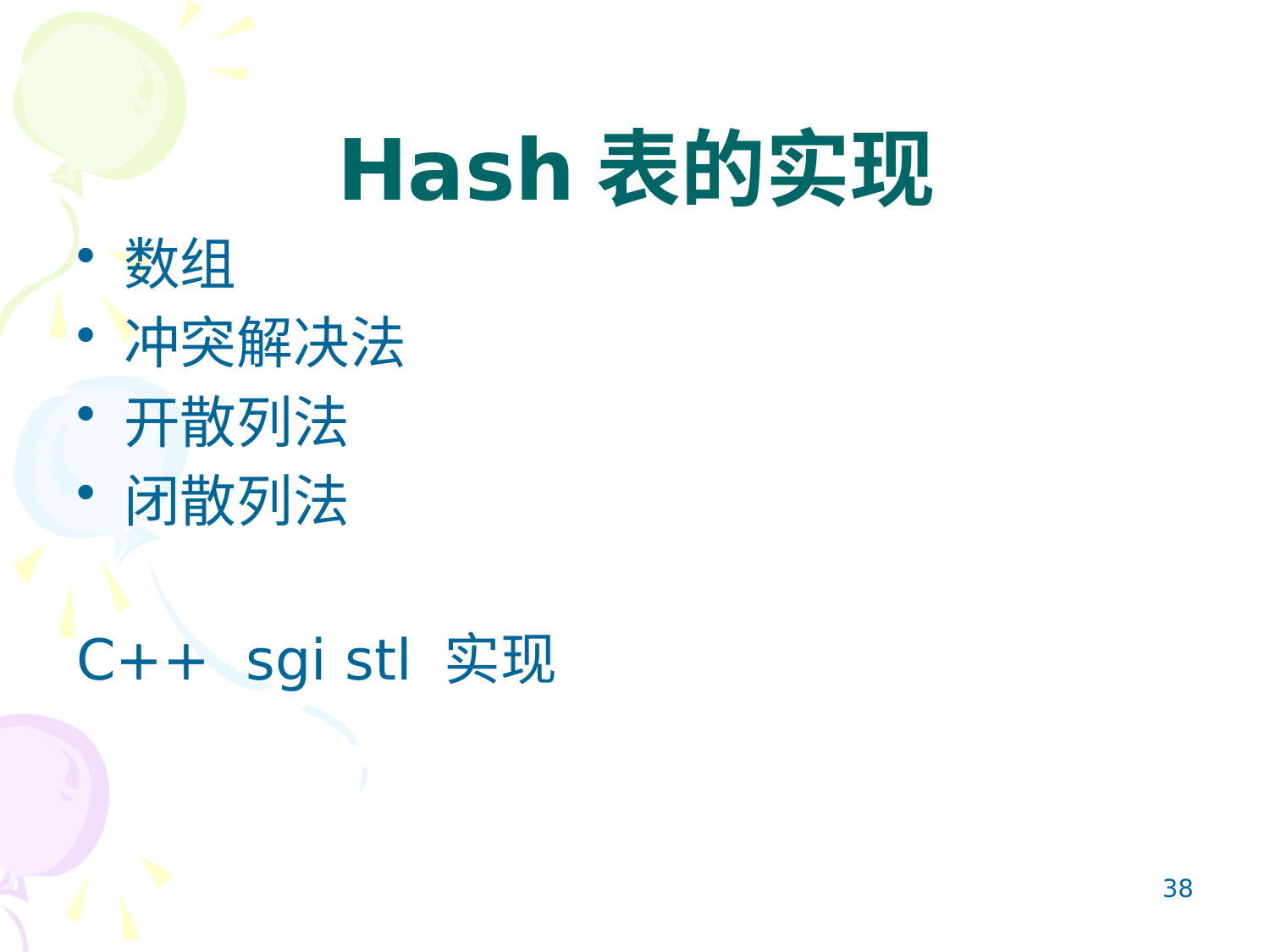

# Hash表的实现
数组
冲突解决法
开散列法
闭散列法

C++  sgi stl 实现
38